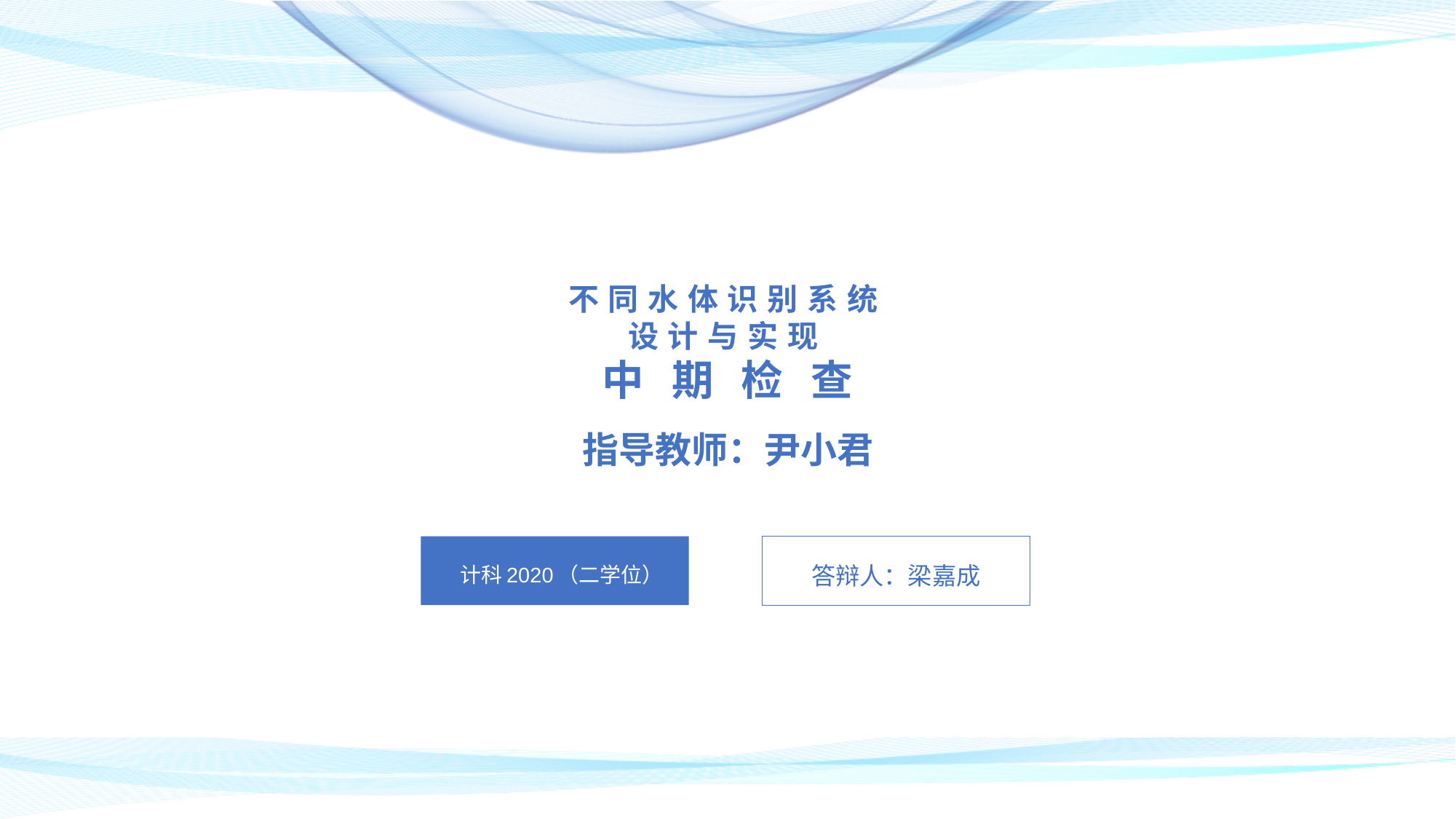

# 不同水体识别系统 设计与实现 中 期 检 查
指导教师：尹小君
  计科2020（二学位）
答辩人：梁嘉成